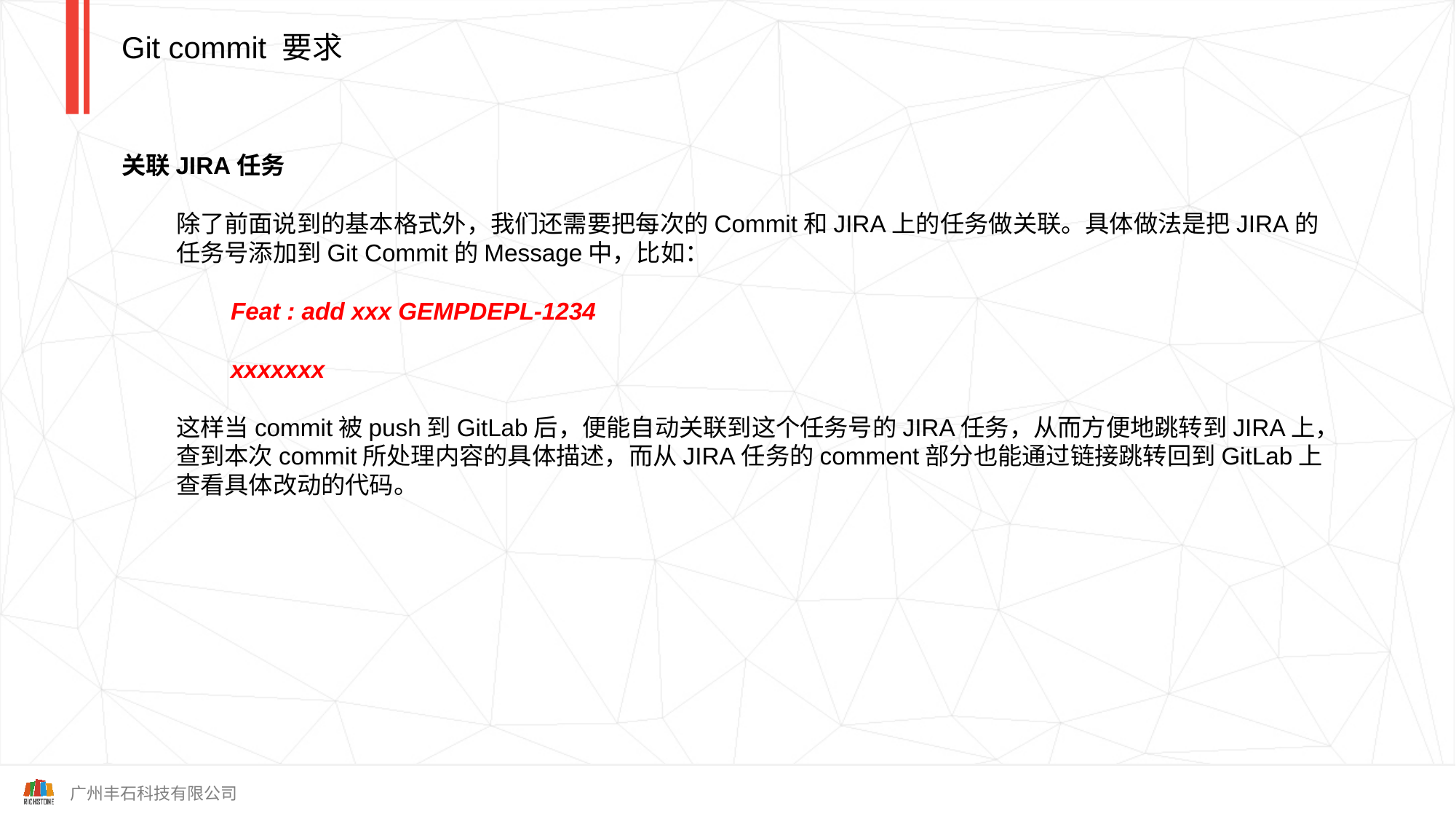

Git commit 要求

关联JIRA任务

除了前面说到的基本格式外，我们还需要把每次的Commit和JIRA上的任务做关联。具体做法是把JIRA的任务号添加到Git Commit的Message中，比如：

Feat : add xxx GEMPDEPL-1234

xxxxxxx

这样当commit被push到GitLab后，便能自动关联到这个任务号的JIRA任务，从而方便地跳转到JIRA上，查到本次commit所处理内容的具体描述，而从JIRA任务的comment部分也能通过链接跳转回到GitLab上查看具体改动的代码。